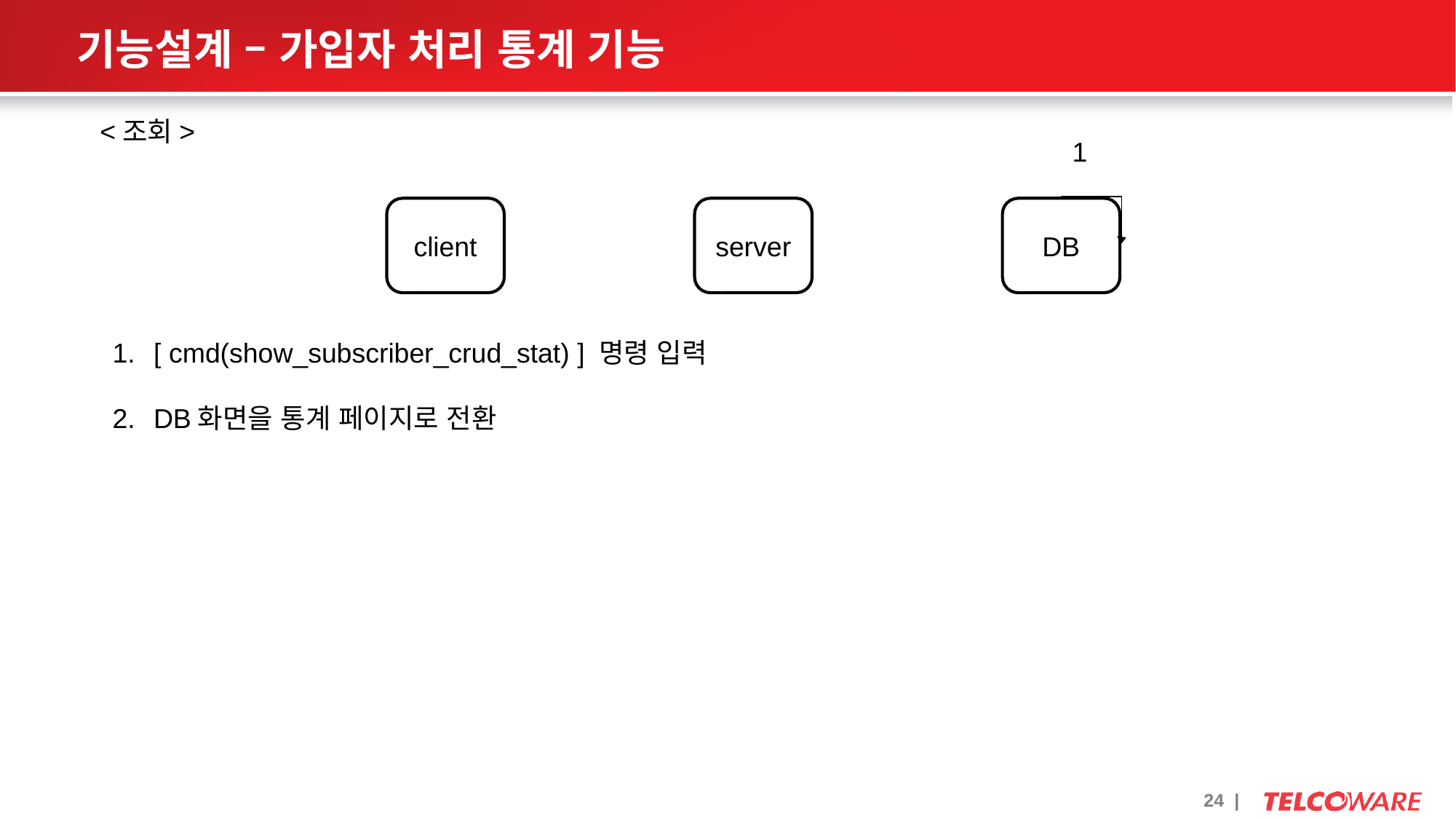

기능설계 – 가입자 처리 통계 기능
<조회>
1
client
server
DB
[ cmd(show_subscriber_crud_stat) ] 명령 입력
DB화면을 통계 페이지로 전환